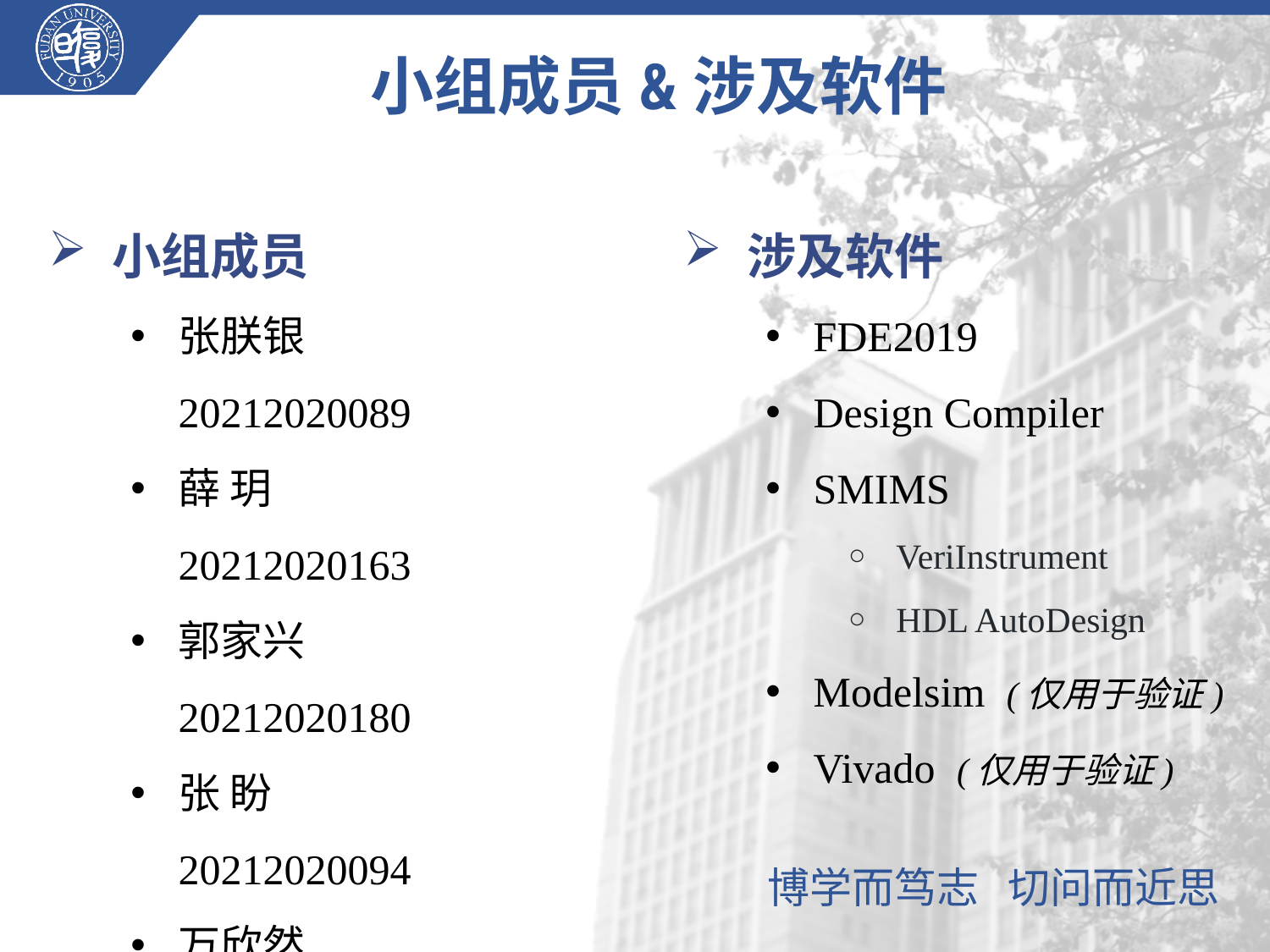

# 小组成员&涉及软件
小组成员
张朕银	20212020089
薛 玥		20212020163
郭家兴	20212020180
张 盼		20212020094
万欣然	20212020049
涉及软件
FDE2019
Design Compiler
SMIMS
VeriInstrument
HDL AutoDesign
Modelsim  (仅用于验证)
Vivado  (仅用于验证)
博学而笃志   切问而近思
4